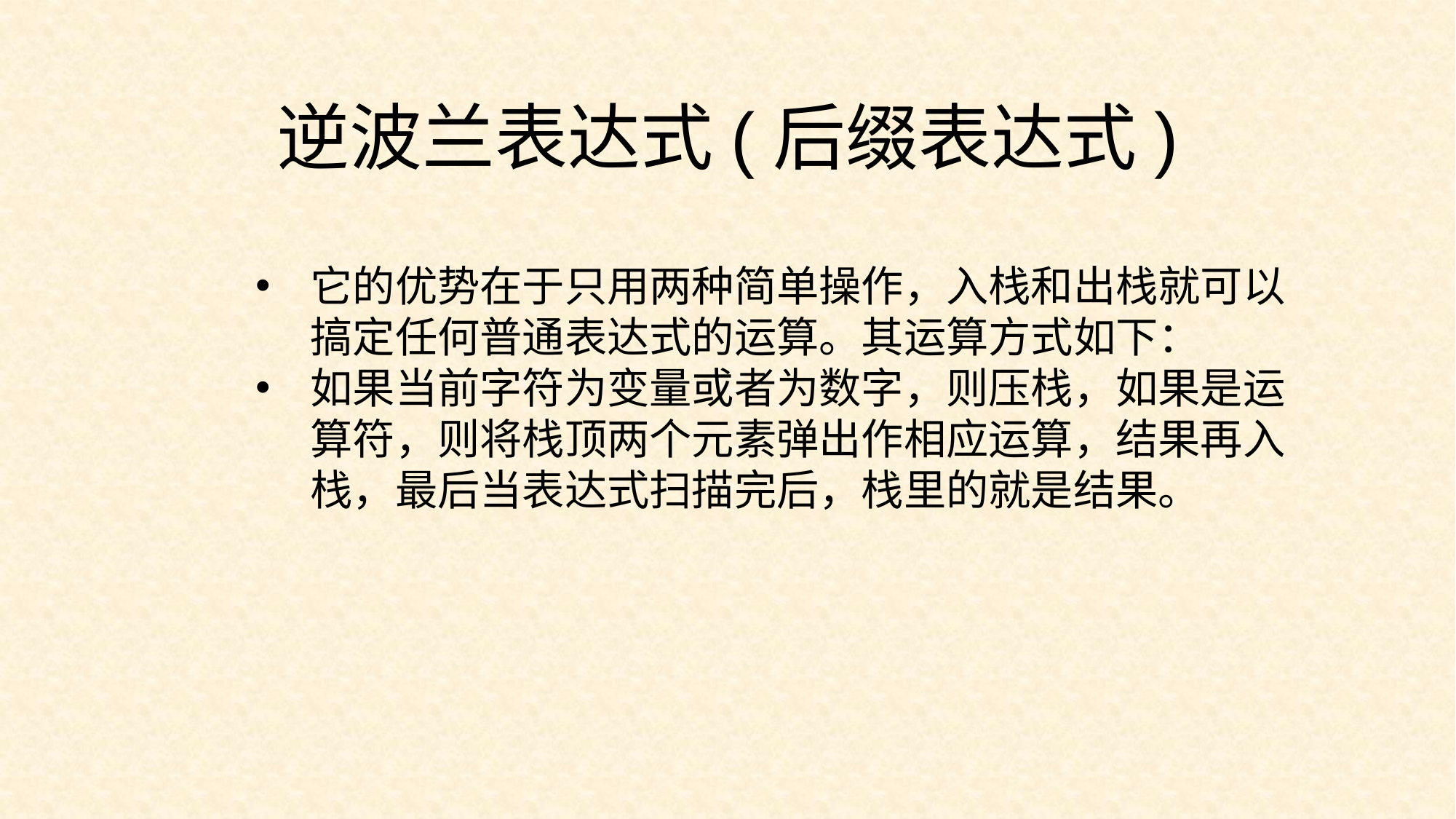

逆波兰表达式(后缀表达式)
它的优势在于只用两种简单操作，入栈和出栈就可以搞定任何普通表达式的运算。其运算方式如下：
如果当前字符为变量或者为数字，则压栈，如果是运算符，则将栈顶两个元素弹出作相应运算，结果再入栈，最后当表达式扫描完后，栈里的就是结果。